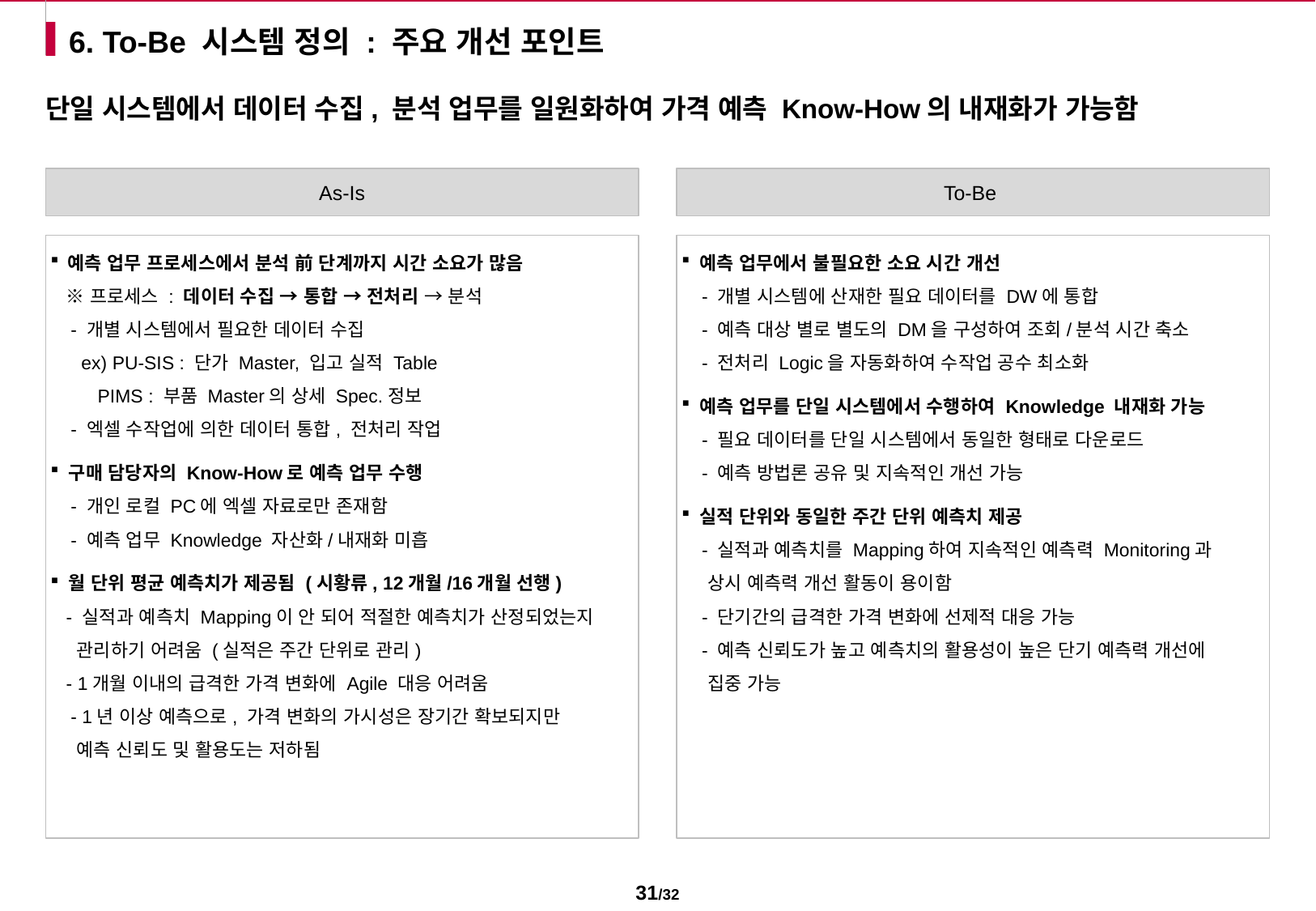

# 6. To-Be 시스템 정의 : 주요 개선 포인트
단일 시스템에서 데이터 수집, 분석 업무를 일원화하여 가격 예측 Know-How의 내재화가 가능함
To-Be
As-Is
 예측 업무 프로세스에서 분석 前 단계까지 시간 소요가 많음
   ※ 프로세스 : 데이터 수집 → 통합 → 전처리 → 분석
   - 개별 시스템에서 필요한 데이터 수집
     ex) PU-SIS : 단가 Master, 입고 실적 Table
         PIMS : 부품 Master의 상세 Spec.정보
   - 엑셀 수작업에 의한 데이터 통합, 전처리 작업
 구매 담당자의 Know-How로 예측 업무 수행
   - 개인 로컬 PC에 엑셀 자료로만 존재함
   - 예측 업무 Knowledge 자산화/내재화 미흡
 월 단위 평균 예측치가 제공됨 (시황류, 12개월/16개월 선행)
   - 실적과 예측치 Mapping이 안 되어 적절한 예측치가 산정되었는지
     관리하기 어려움 (실적은 주간 단위로 관리)
   - 1개월 이내의 급격한 가격 변화에 Agile 대응 어려움
   - 1년 이상 예측으로, 가격 변화의 가시성은 장기간 확보되지만
     예측 신뢰도 및 활용도는 저하됨
 예측 업무에서 불필요한 소요 시간 개선
   - 개별 시스템에 산재한 필요 데이터를 DW에 통합
   - 예측 대상 별로 별도의 DM을 구성하여 조회/분석 시간 축소
   - 전처리 Logic을 자동화하여 수작업 공수 최소화
 예측 업무를 단일 시스템에서 수행하여 Knowledge 내재화 가능
   - 필요 데이터를 단일 시스템에서 동일한 형태로 다운로드
   - 예측 방법론 공유 및 지속적인 개선 가능
 실적 단위와 동일한 주간 단위 예측치 제공
   - 실적과 예측치를 Mapping하여 지속적인 예측력 Monitoring과
     상시 예측력 개선 활동이 용이함
   - 단기간의 급격한 가격 변화에 선제적 대응 가능
   - 예측 신뢰도가 높고 예측치의 활용성이 높은 단기 예측력 개선에
     집중 가능